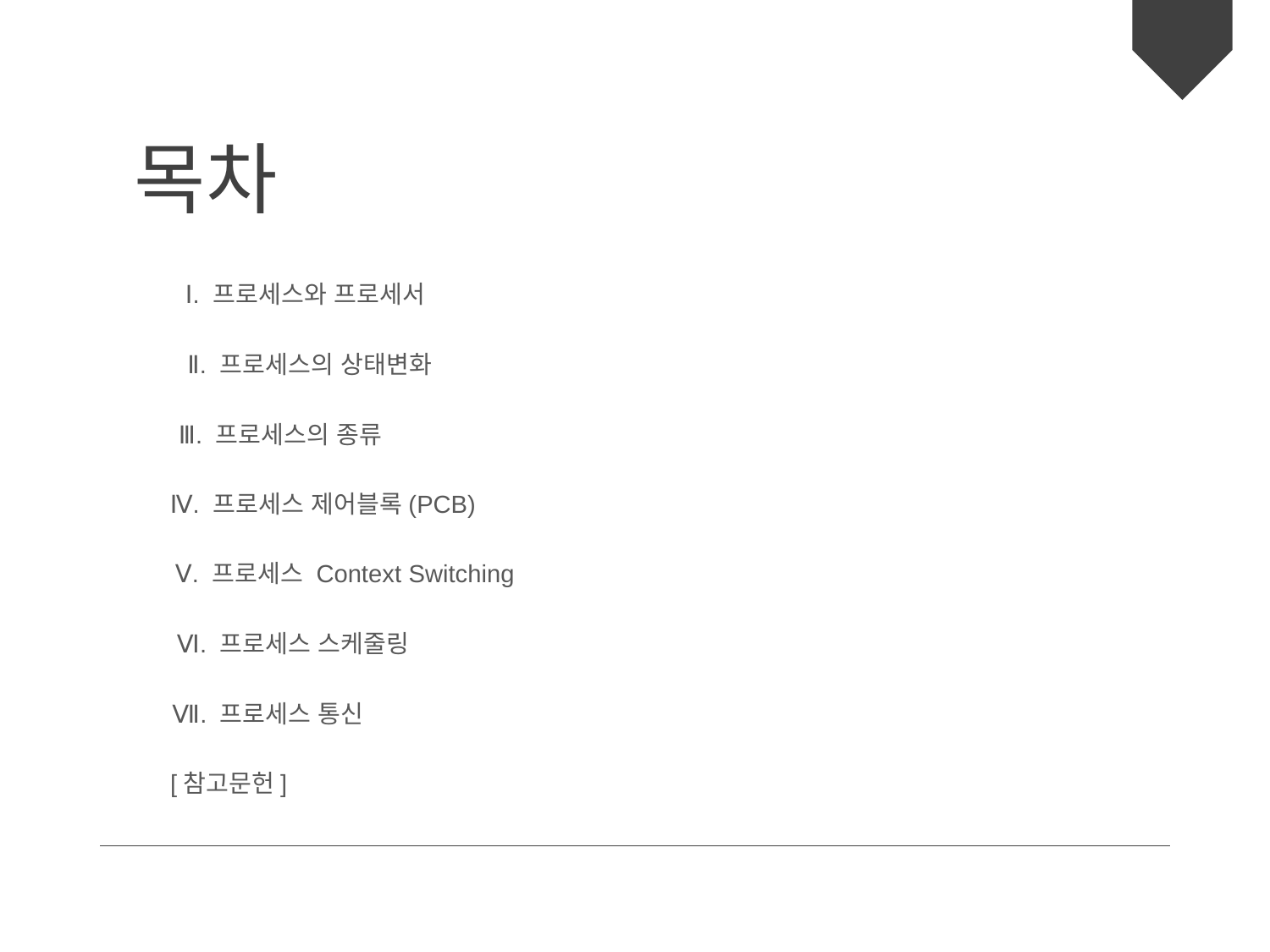

목차
Ⅰ. 프로세스와 프로세서
Ⅱ. 프로세스의 상태변화
Ⅲ. 프로세스의 종류
Ⅳ. 프로세스 제어블록(PCB)
Ⅴ. 프로세스 Context Switching
Ⅵ. 프로세스 스케줄링
Ⅶ. 프로세스 통신
[참고문헌]